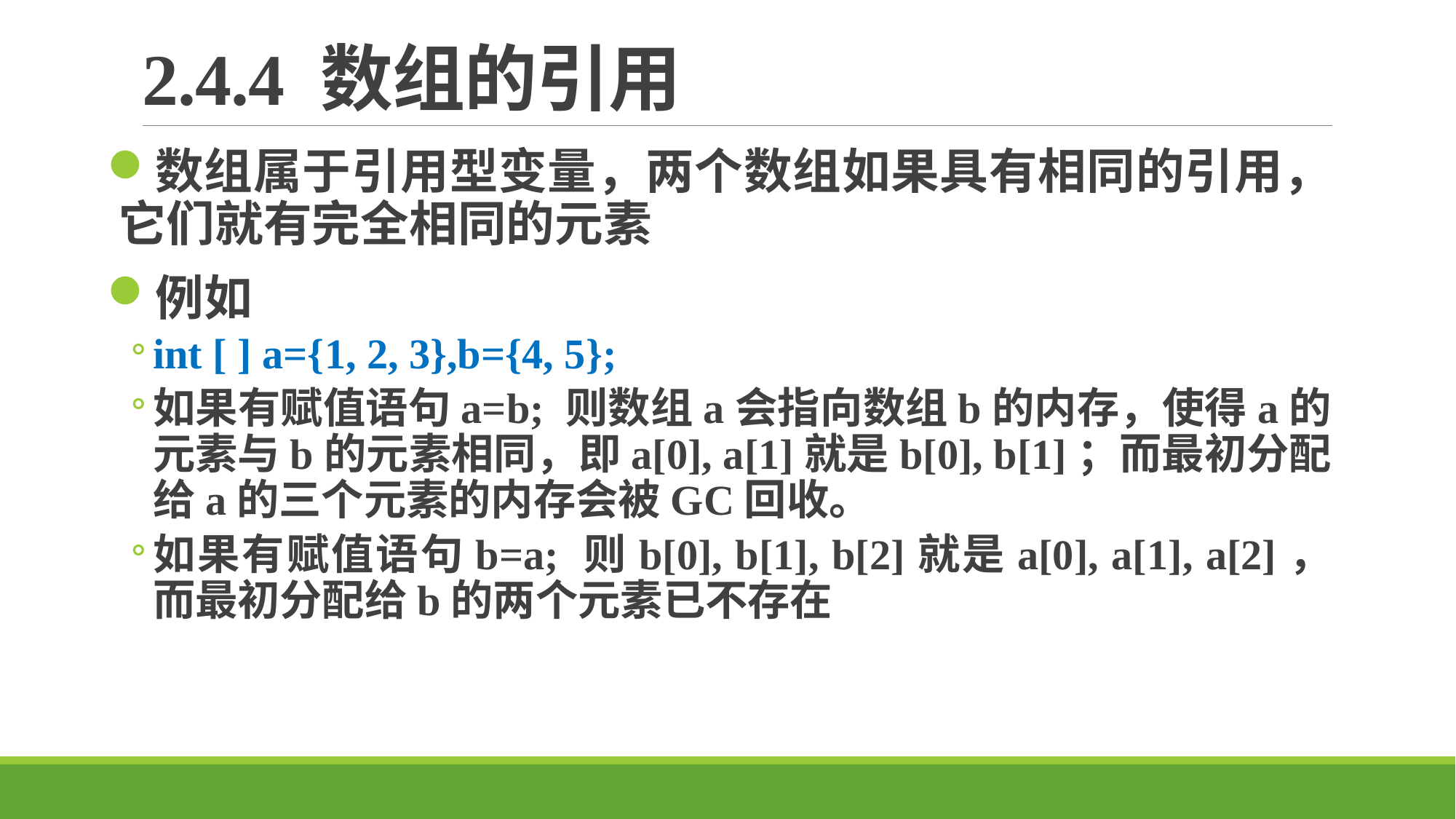

# 2.4.4 数组的引用
数组属于引用型变量，两个数组如果具有相同的引用，它们就有完全相同的元素
例如
int [ ] a={1, 2, 3},b={4, 5};
如果有赋值语句a=b; 则数组a会指向数组b的内存，使得a的元素与b的元素相同，即a[0], a[1]就是b[0], b[1]；而最初分配给a的三个元素的内存会被GC回收。
如果有赋值语句b=a; 则b[0], b[1], b[2]就是a[0], a[1], a[2]，而最初分配给b的两个元素已不存在